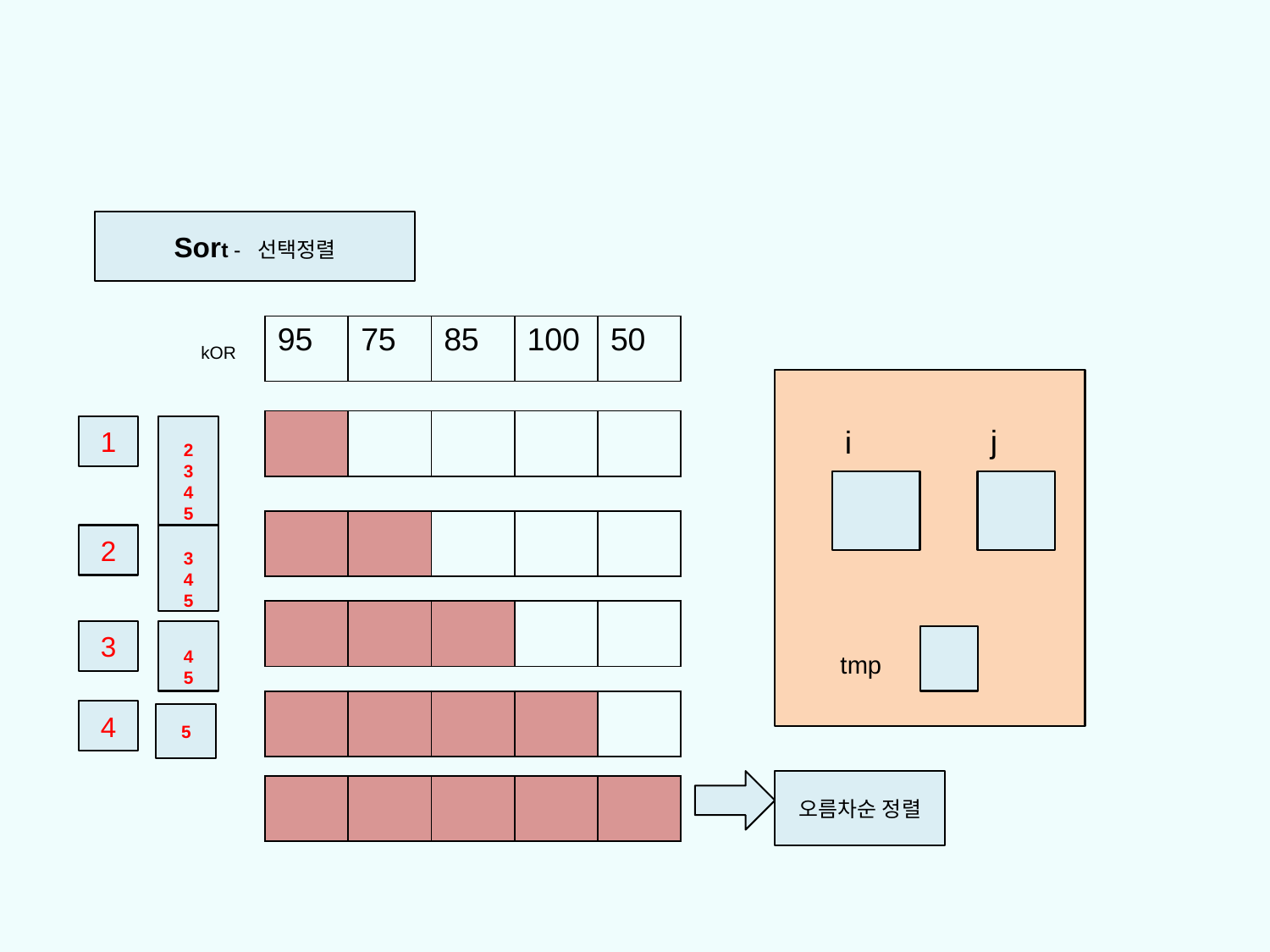

Sort -  선택정렬
| 95 | 75 | 85 | 100 | 50 |
| --- | --- | --- | --- | --- |
kOR

|  |  |  |  |  |
| --- | --- | --- | --- | --- |
j
1

2
3
4
5
i

|  |  |  |  |  |
| --- | --- | --- | --- | --- |
2

3
4
5
|  |  |  |  |  |
| --- | --- | --- | --- | --- |
3

4
5

tmp
|  |  |  |  |  |
| --- | --- | --- | --- | --- |
4
5

오름차순 정렬
|  |  |  |  |  |
| --- | --- | --- | --- | --- |